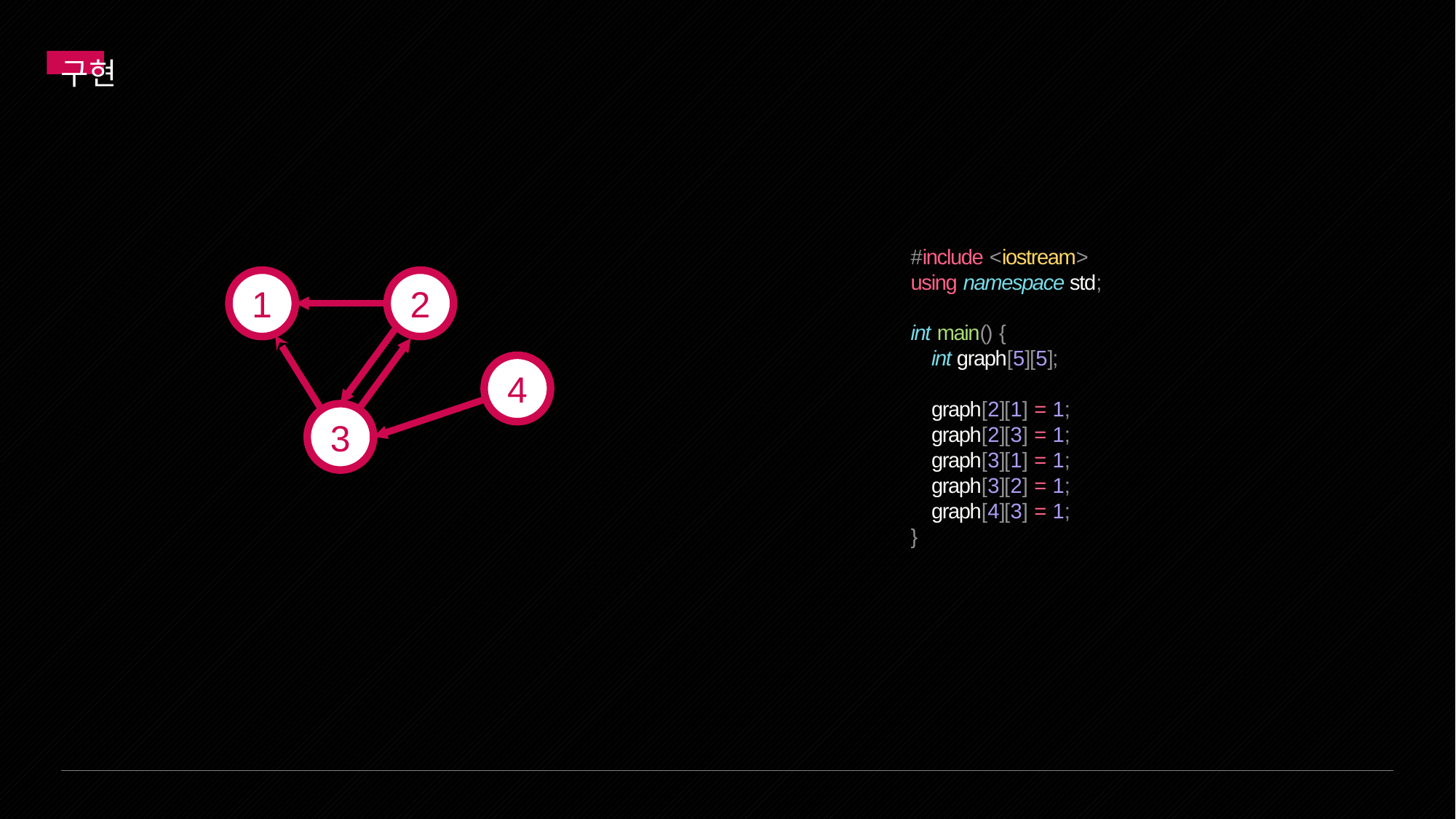

구현

#include <iostream>
using namespace std;
int main() {
    int graph[5][5];
    graph[2][1] = 1;
    graph[2][3] = 1;
    graph[3][1] = 1;
    graph[3][2] = 1;
    graph[4][3] = 1;
}
1
2
4
3
2021 알고리즘 특강 with C++